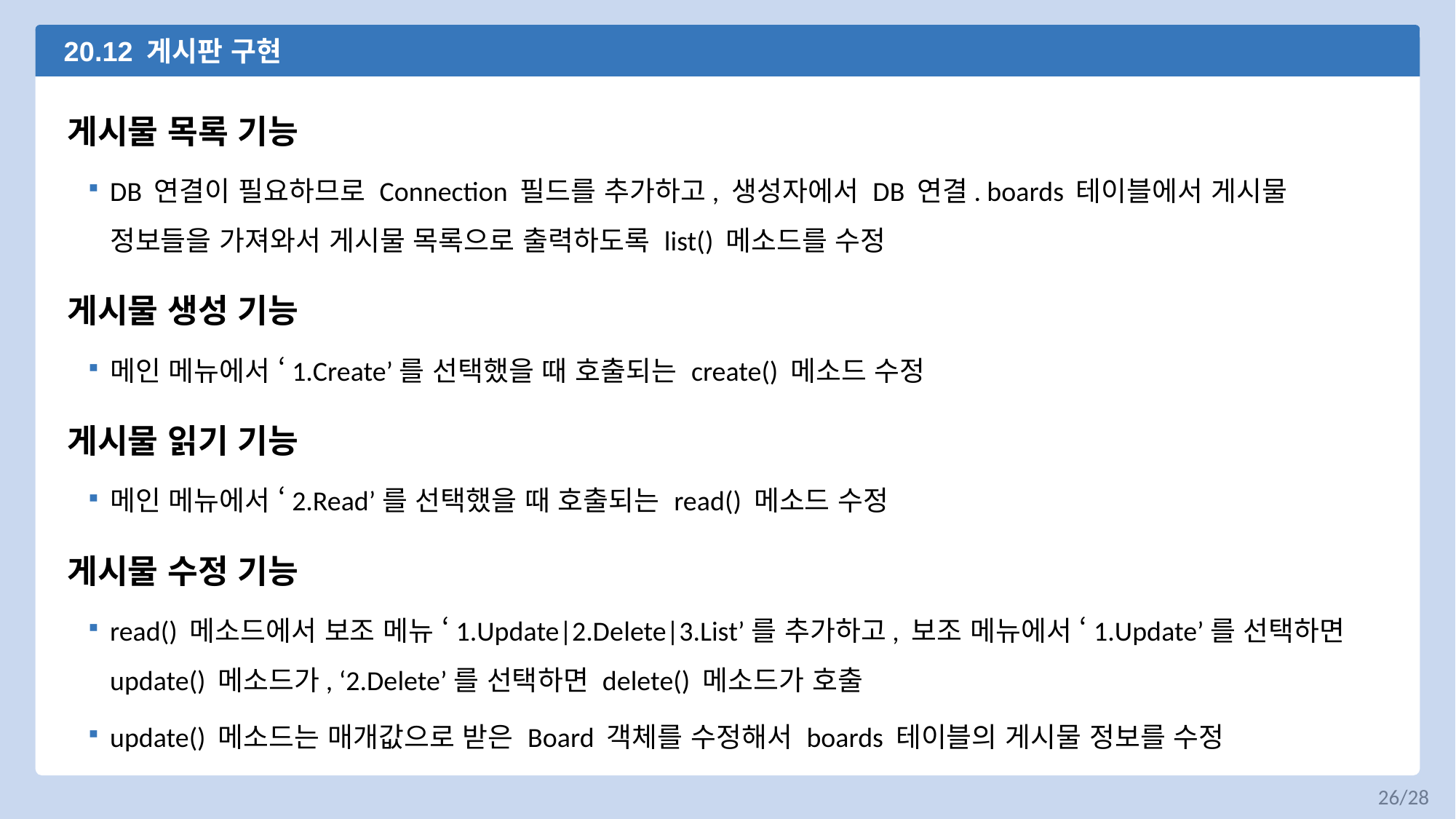

# 20.12 게시판 구현
게시물 목록 기능
DB 연결이 필요하므로 Connection 필드를 추가하고, 생성자에서 DB 연결. boards 테이블에서 게시물 정보들을 가져와서 게시물 목록으로 출력하도록 list() 메소드를 수정
게시물 생성 기능
메인 메뉴에서 ‘1.Create’를 선택했을 때 호출되는 create() 메소드 수정
게시물 읽기 기능
메인 메뉴에서 ‘2.Read’를 선택했을 때 호출되는 read() 메소드 수정
게시물 수정 기능
read() 메소드에서 보조 메뉴 ‘1.Update|2.Delete|3.List’를 추가하고, 보조 메뉴에서 ‘1.Update’를 선택하면 update() 메소드가, ‘2.Delete’를 선택하면 delete() 메소드가 호출
update() 메소드는 매개값으로 받은 Board 객체를 수정해서 boards 테이블의 게시물 정보를 수정